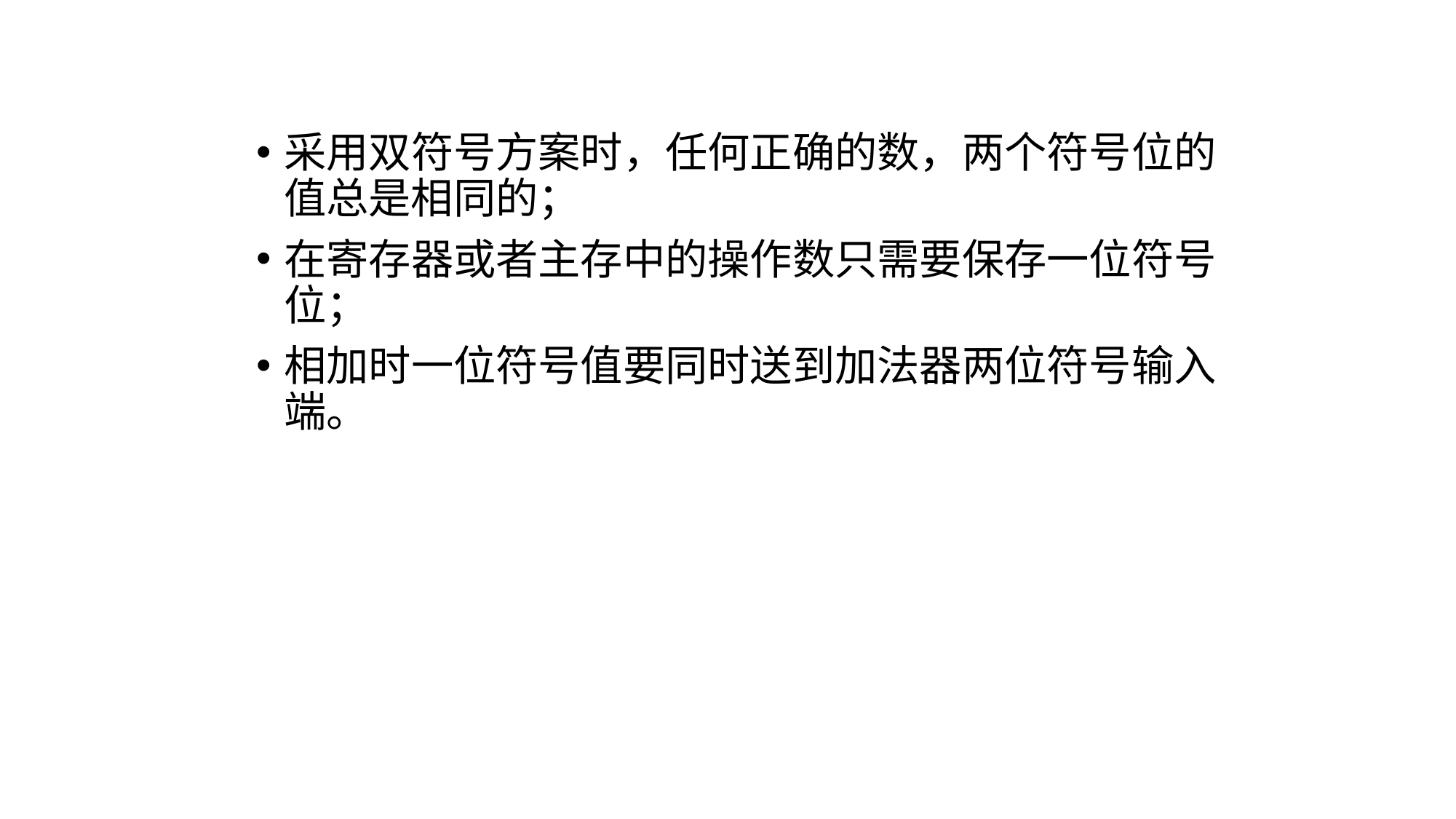

采用双符号方案时，任何正确的数，两个符号位的值总是相同的；
在寄存器或者主存中的操作数只需要保存一位符号位；
相加时一位符号值要同时送到加法器两位符号输入端。